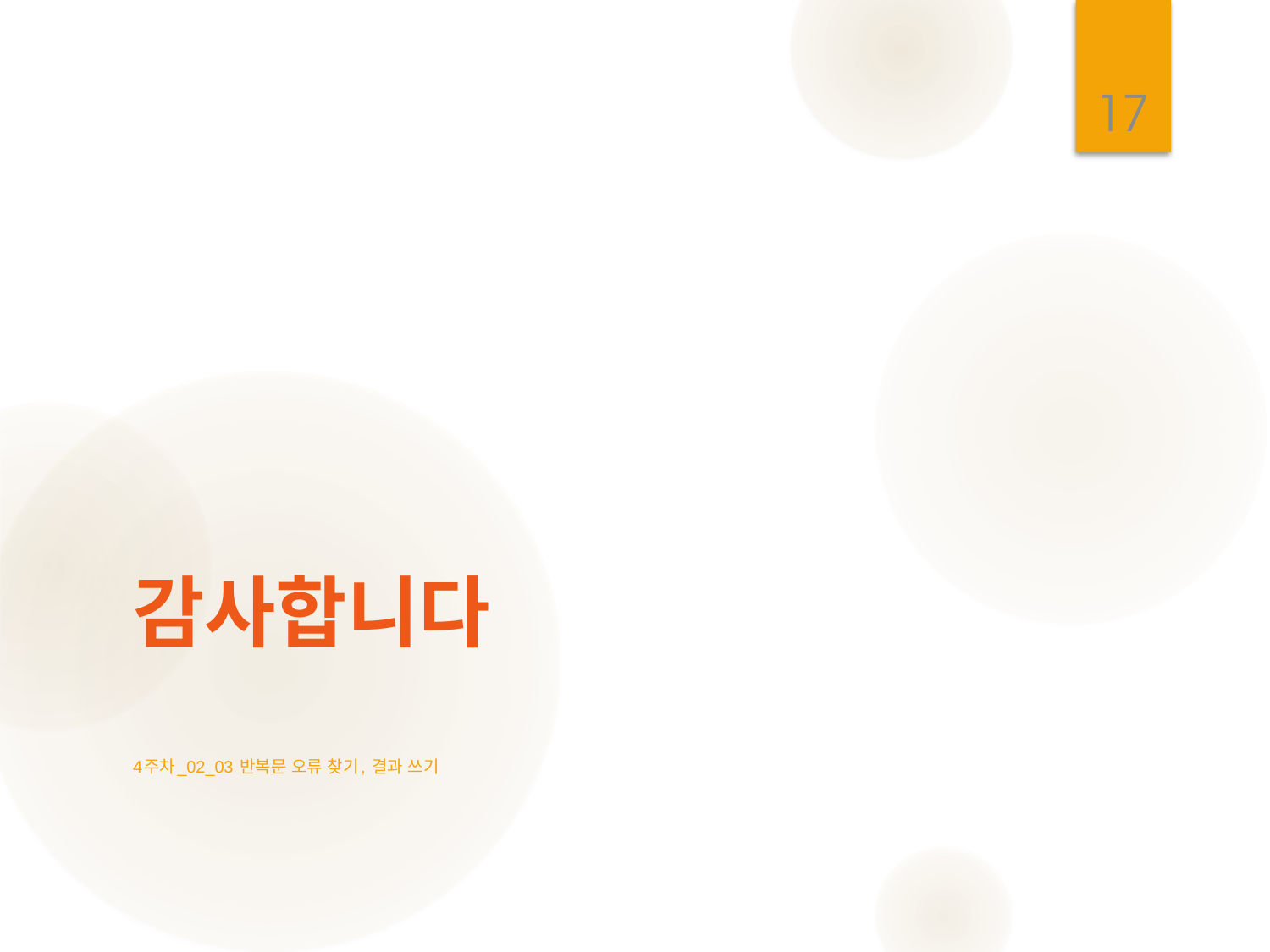

17
# 감사합니다

4주차_02_03 반복문 오류 찾기, 결과 쓰기